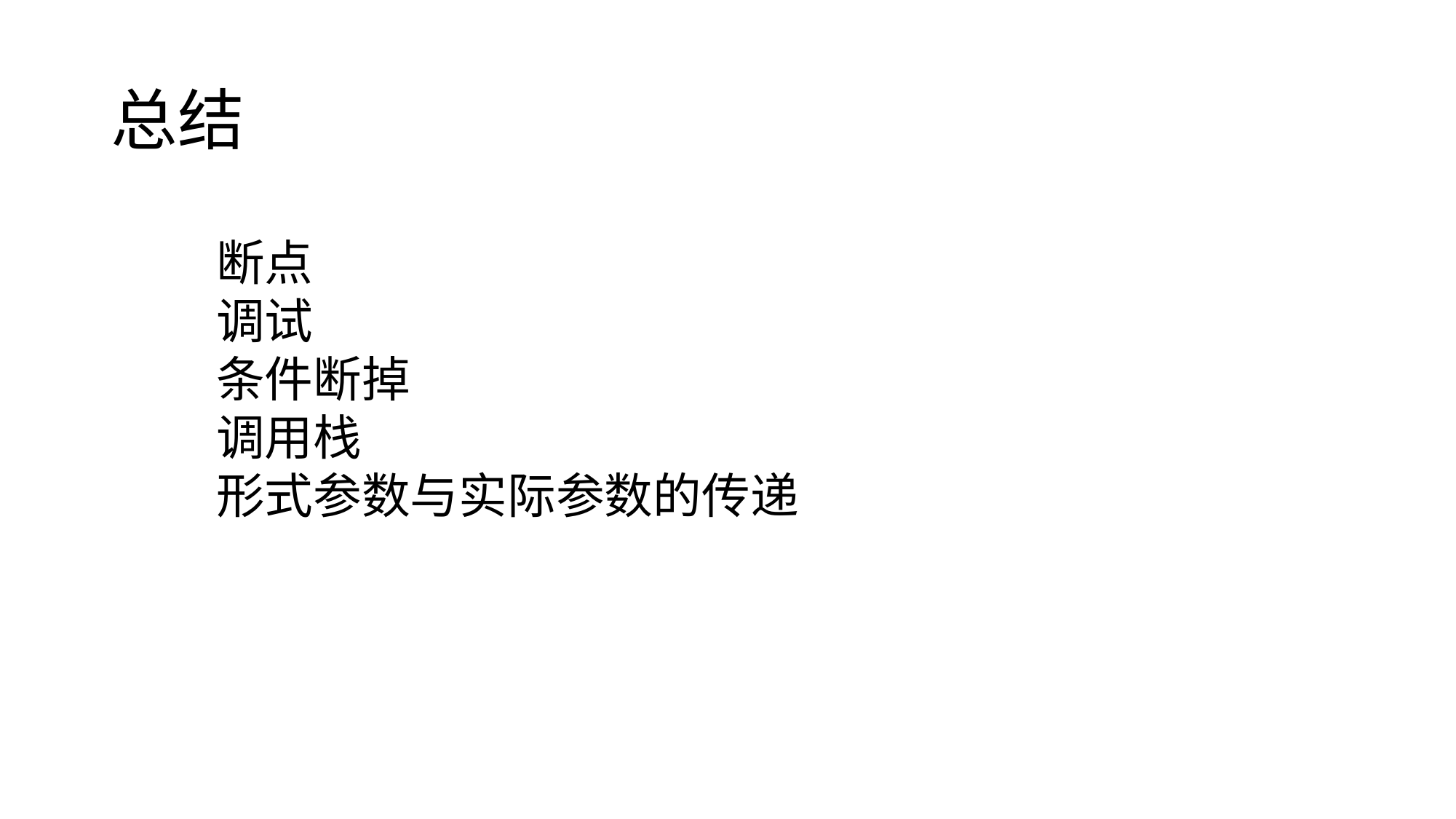

# 总结
断点
调试
条件断掉
调用栈
形式参数与实际参数的传递